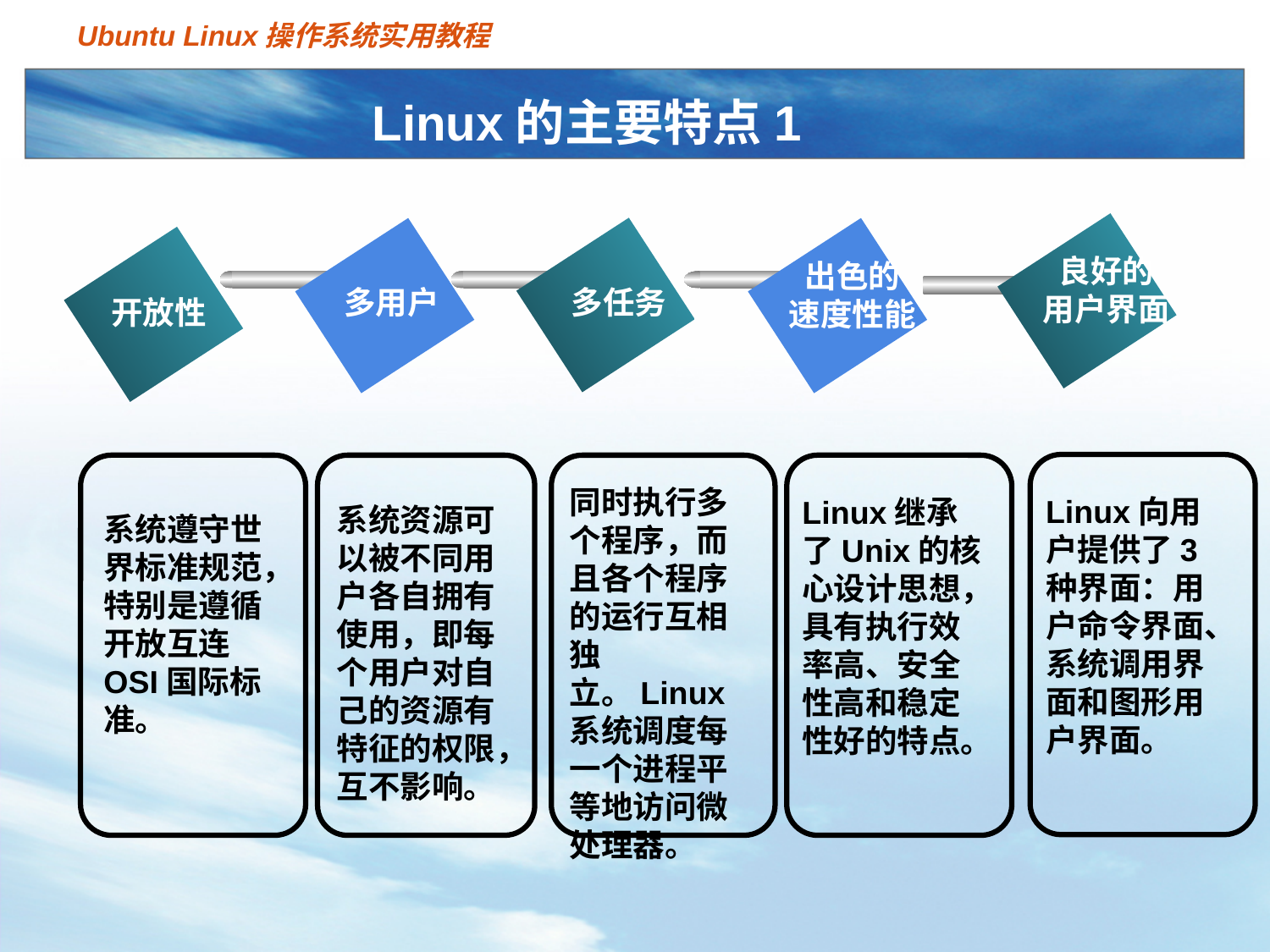

# Linux的主要特点1

良好的
用户界面

出色的
速度性能
多用户
多任务
开放性

同时执行多个程序，而且各个程序的运行互相独立。Linux系统调度每一个进程平等地访问微处理器。
Linux向用户提供了3种界面：用户命令界面、系统调用界面和图形用户界面。
Linux继承了Unix的核心设计思想，具有执行效率高、安全性高和稳定性好的特点。
系统资源可以被不同用户各自拥有使用，即每个用户对自己的资源有特征的权限，互不影响。
系统遵守世界标准规范，特别是遵循开放互连OSI国际标准。